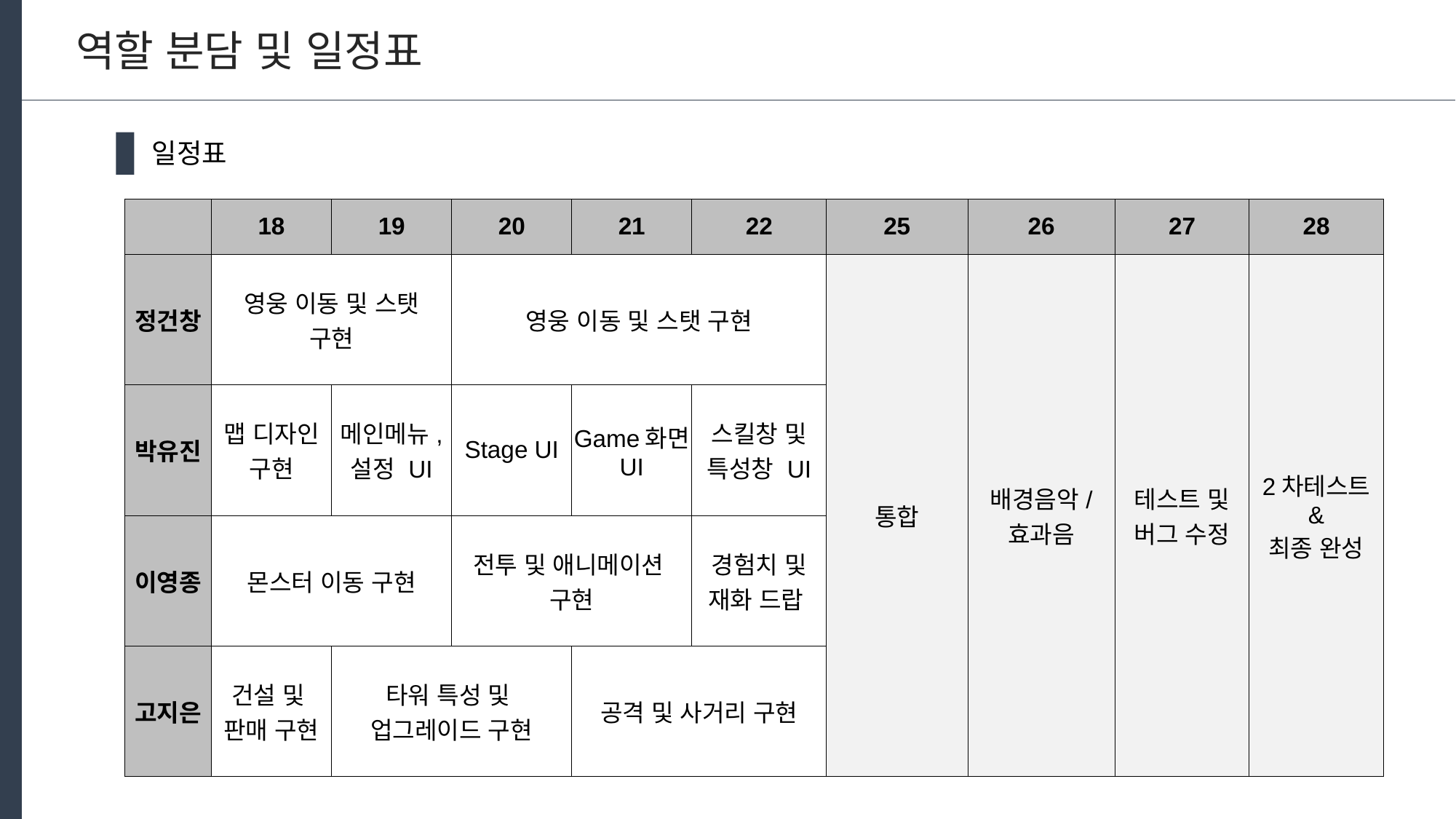

역할 분담 및 일정표
일정표

|  | 18 | 19 | 20 | 21 | 22 | 25 | 26 | 27 | 28 |
| --- | --- | --- | --- | --- | --- | --- | --- | --- | --- |
| 정건창 | 영웅 이동 및 스탯 구현 |  | 영웅 이동 및 스탯 구현 |  |  | 통합 | 배경음악/ 효과음 | 테스트 및 버그 수정 | 2차테스트 & 최종 완성 |
| 박유진 | 맵 디자인 구현 | 메인메뉴, 설정 UI | Stage UI | Game화면 UI | 스킬창 및 특성창 UI |  |  |  |  |
| 이영종 | 몬스터 이동 구현 |  | 전투 및 애니메이션 구현 |  | 경험치 및 재화 드랍 |  |  |  |  |
| 고지은 | 건설 및 판매 구현 | 타워 특성 및 업그레이드 구현 |  | 공격 및 사거리 구현 |  |  |  |  |  |